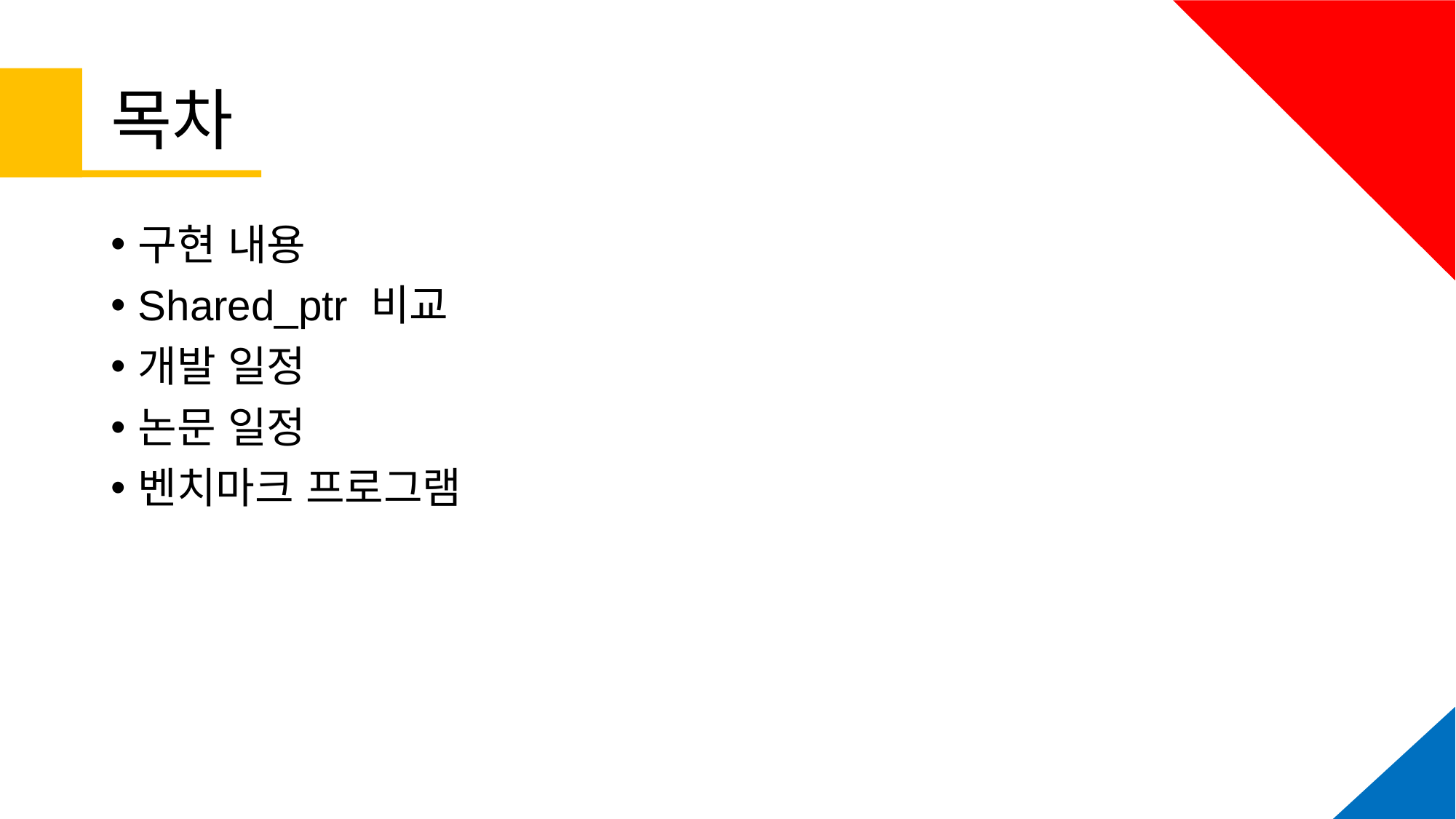

# 목차

구현 내용
Shared_ptr 비교
개발 일정
논문 일정
벤치마크 프로그램